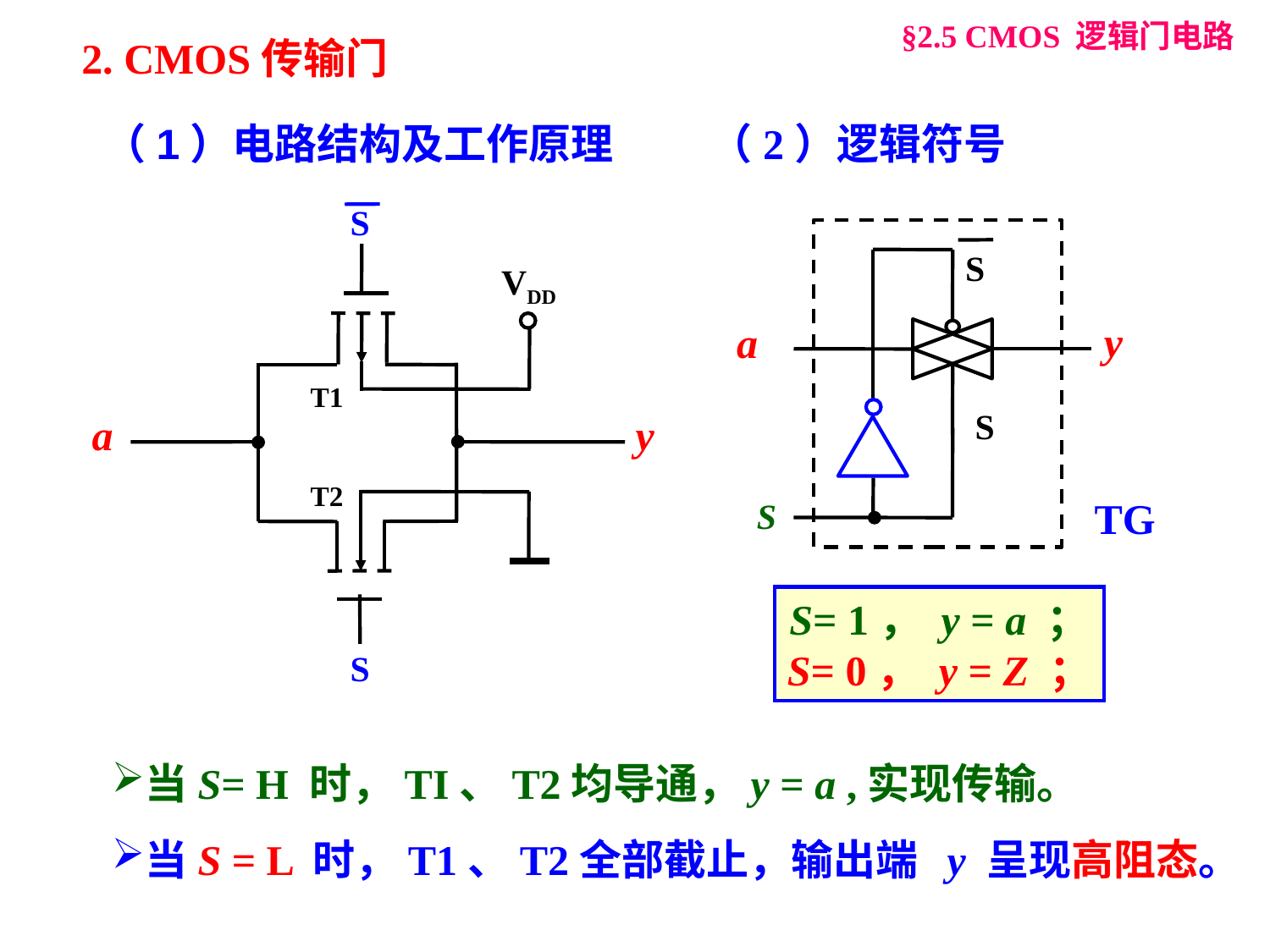

§2.5 CMOS 逻辑门电路
2. CMOS传输门
（1）电路结构及工作原理
（2）逻辑符号
S
VDD

T1
a
y

T2
S

TG
S
y
a

S

S

S= 1， y = a ；
S= 0， y = Z ；
当S= H 时，TI、T2均导通，y = a ,实现传输。
当S = L 时，T1、T2全部截止，输出端  y 呈现高阻态。